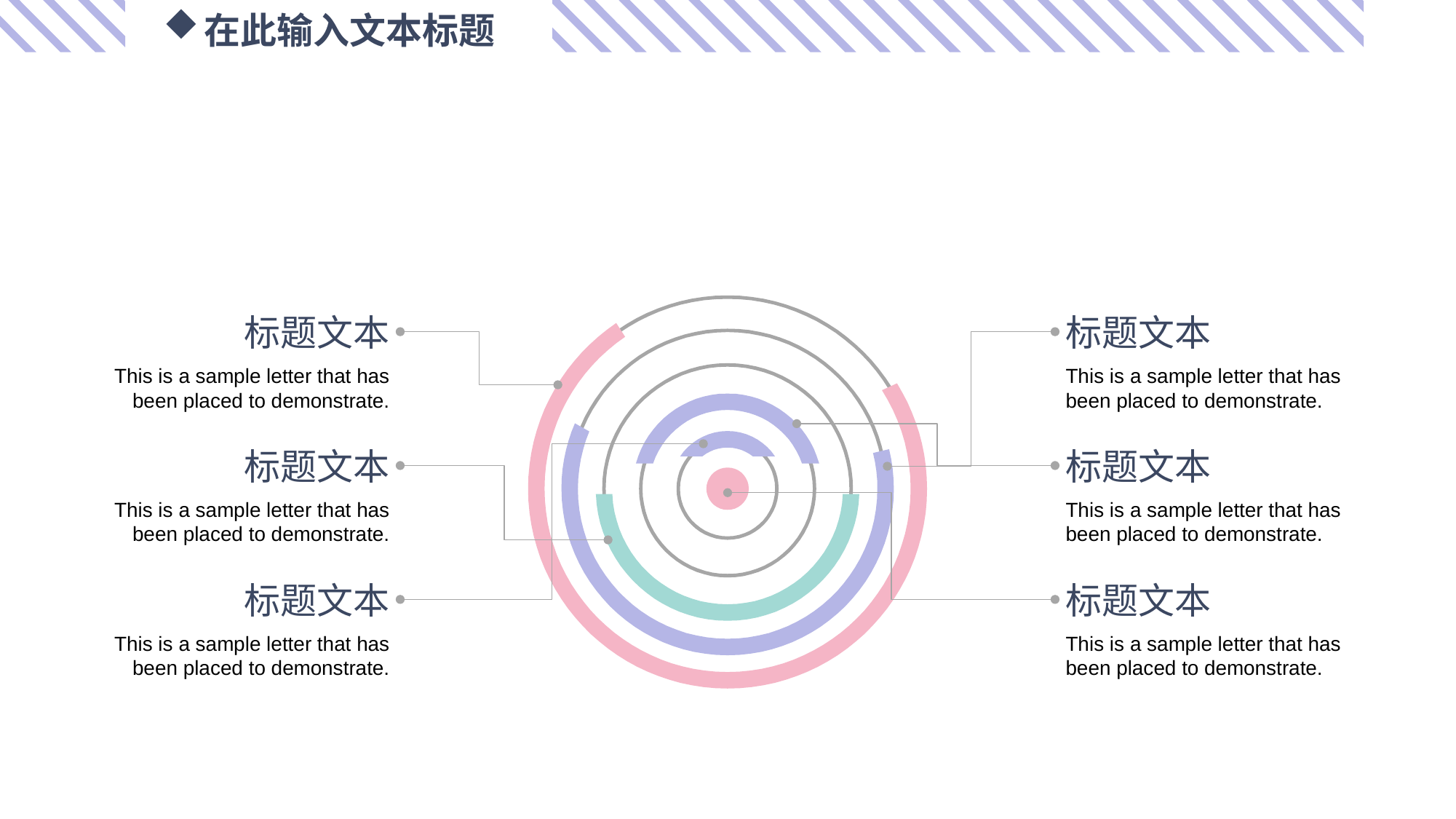

在此输入文本标题

标题文本
标题文本

This is a sample letter that has been placed to demonstrate.
This is a sample letter that has been placed to demonstrate.

标题文本
标题文本

This is a sample letter that has been placed to demonstrate.
This is a sample letter that has been placed to demonstrate.
标题文本
标题文本
This is a sample letter that has been placed to demonstrate.
This is a sample letter that has been placed to demonstrate.